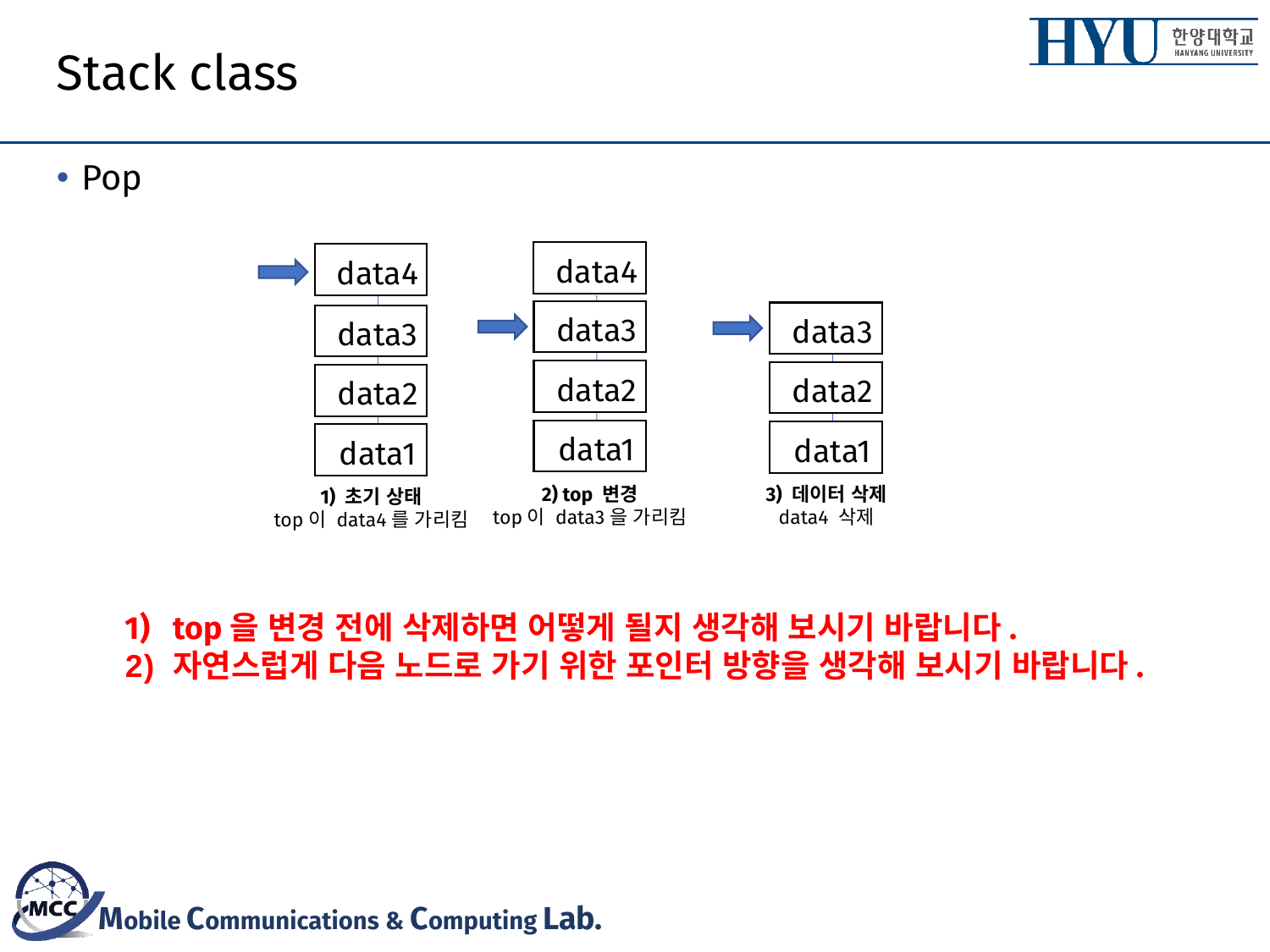

# Stack class

Pop

data4
data4

data3
data3
data3

data2
data2
data2

data1
data1
data1
3) 데이터 삭제
data4 삭제
2) top 변경
top이 data3을 가리킴
1) 초기 상태
top이 data4를 가리킴
top을 변경 전에 삭제하면 어떻게 될지 생각해 보시기 바랍니다.
자연스럽게 다음 노드로 가기 위한 포인터 방향을 생각해 보시기 바랍니다.